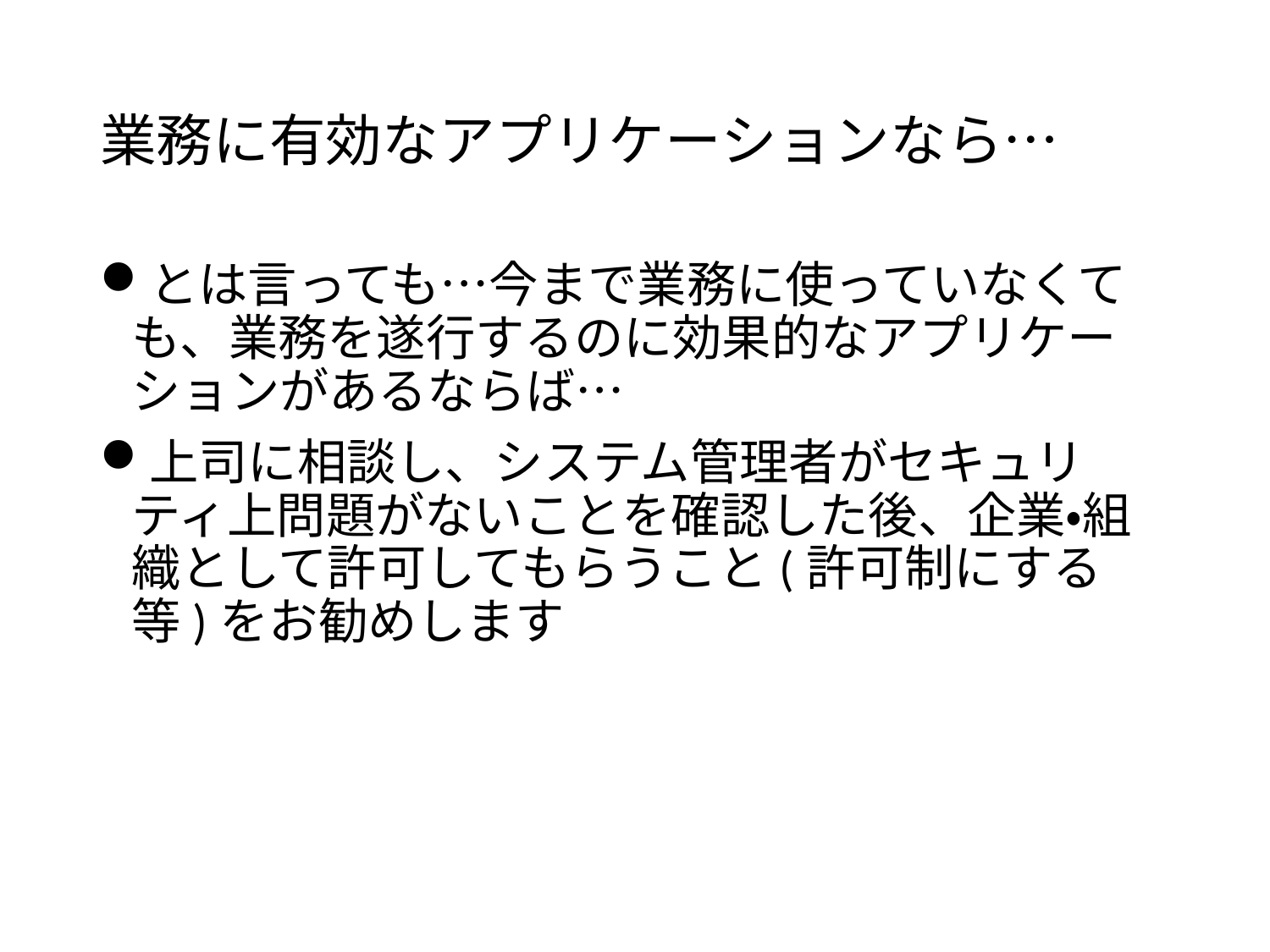

# 業務に有効なアプリケーションなら…
とは言っても…今まで業務に使っていなくても、業務を遂行するのに効果的なアプリケーションがあるならば…
上司に相談し、システム管理者がセキュリティ上問題がないことを確認した後、企業・組織として許可してもらうこと(許可制にする等)をお勧めします